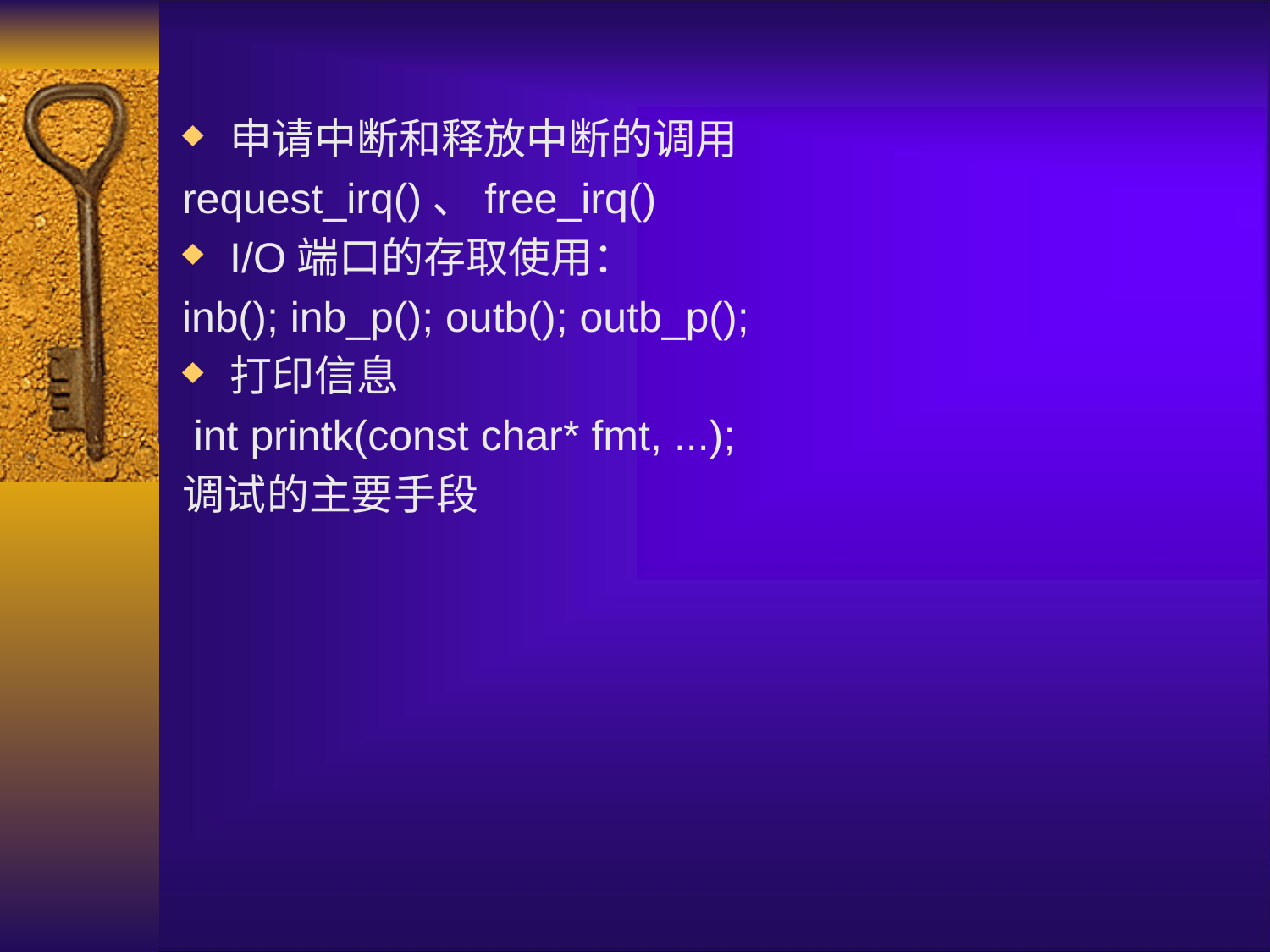

申请中断和释放中断的调用
request_irq()、free_irq()
I/O端口的存取使用：
inb(); inb_p(); outb(); outb_p();
打印信息
 int printk(const char* fmt, ...);
调试的主要手段